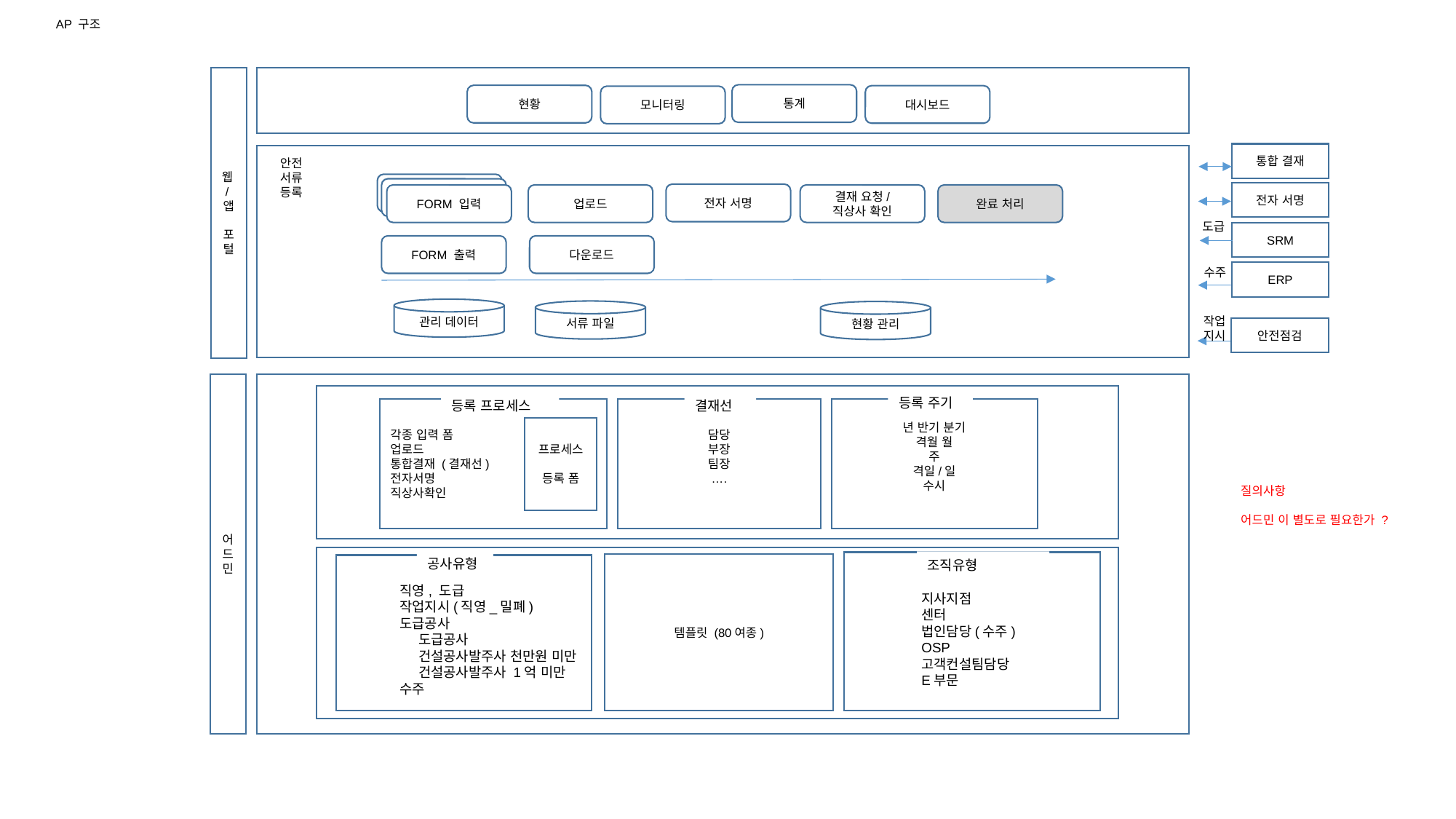

AP 구조
웹/앱

포털

통계
현황
대시보드
모니터링
안전 서류 등록
통합 결재

FORM 입력

전자 서명
전자 서명
완료 처리
FORM 입력
업로드
결재 요청/
직상사 확인
도급
SRM
FORM 출력
다운로드
수주
ERP
관리 데이터
서류 파일
현황 관리
작업지시
안전점검
어드민

등록 주기
등록 프로세스
결재선
각종 입력 폼
업로드
통합결재 (결재선)
전자서명
직상사확인
담당
부장
팀장
….

년 반기 분기
격월 월
주
격일/일
수시

프로세스

등록 폼
질의사항

어드민 이 별도로 필요한가 ?

공사유형
조직유형

템플릿 (80여종)

직영, 도급
작업지시(직영_밀폐)
도급공사
    도급공사
    건설공사발주사 천만원 미만
    건설공사발주사 1억 미만
수주
지사지점
센터
법인담당(수주)
OSP
고객컨설팀담당
E부문